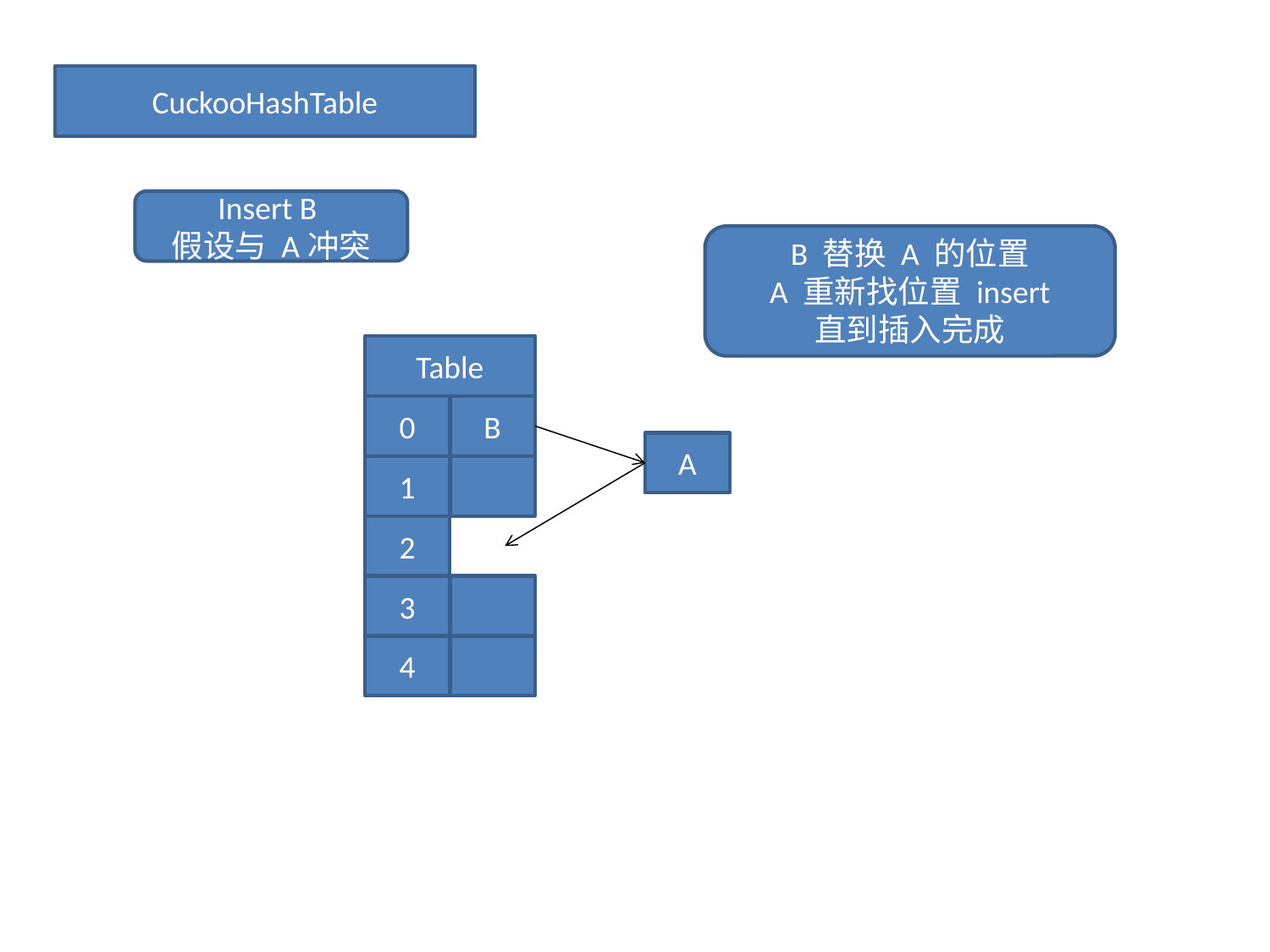

CuckooHashTable
Insert B
假设与 A冲突
B 替换 A 的位置
A 重新找位置 insert
直到插入完成
Table
0
B
A
1

2
3

4